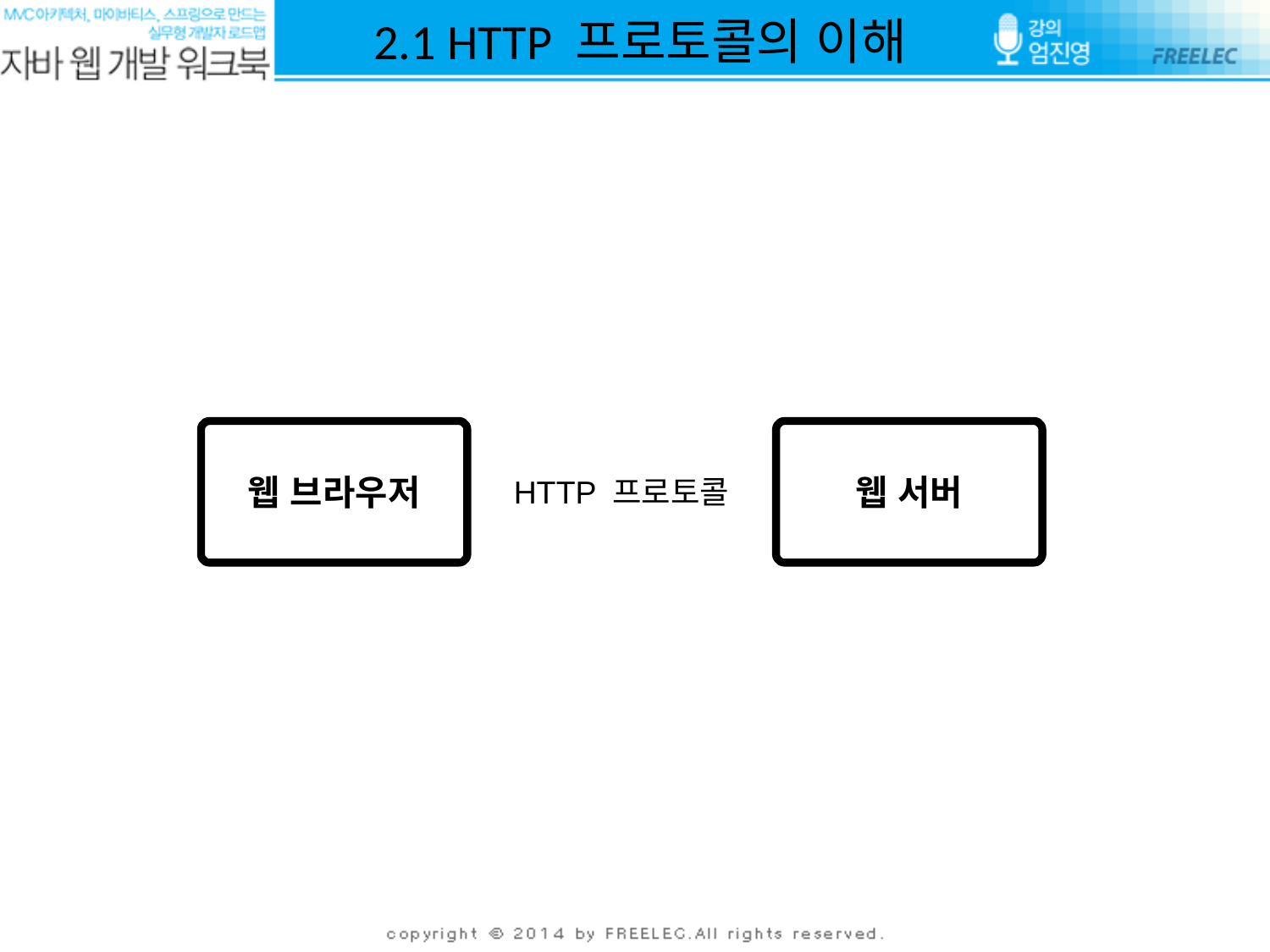

# 2.1 HTTP 프로토콜의 이해
웹 브라우저
웹 서버
HTTP 프로토콜